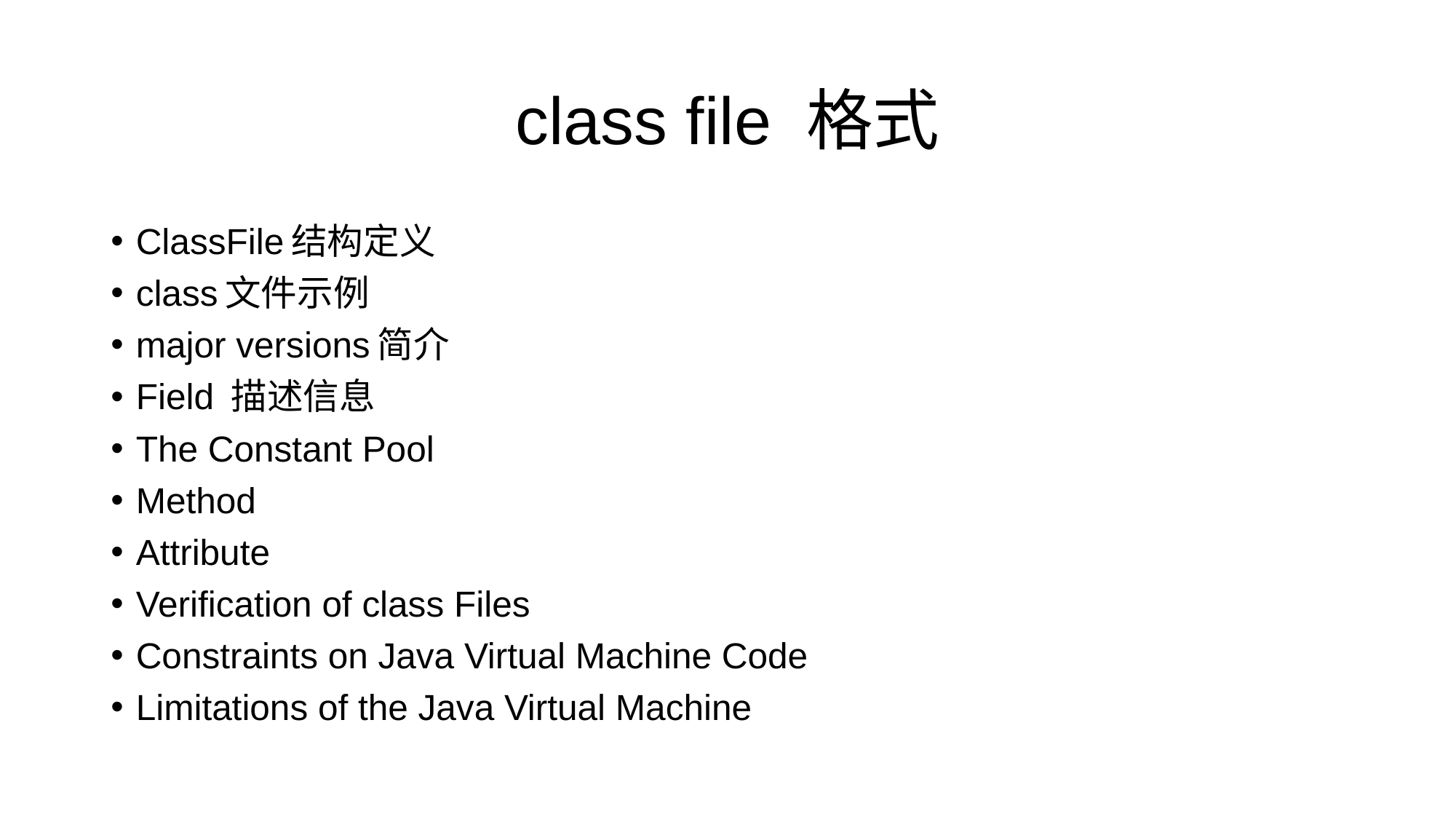

# class file 格式
ClassFile结构定义
class文件示例
major versions简介
Field 描述信息
The Constant Pool
Method
Attribute
Verification of class Files
Constraints on Java Virtual Machine Code
Limitations of the Java Virtual Machine